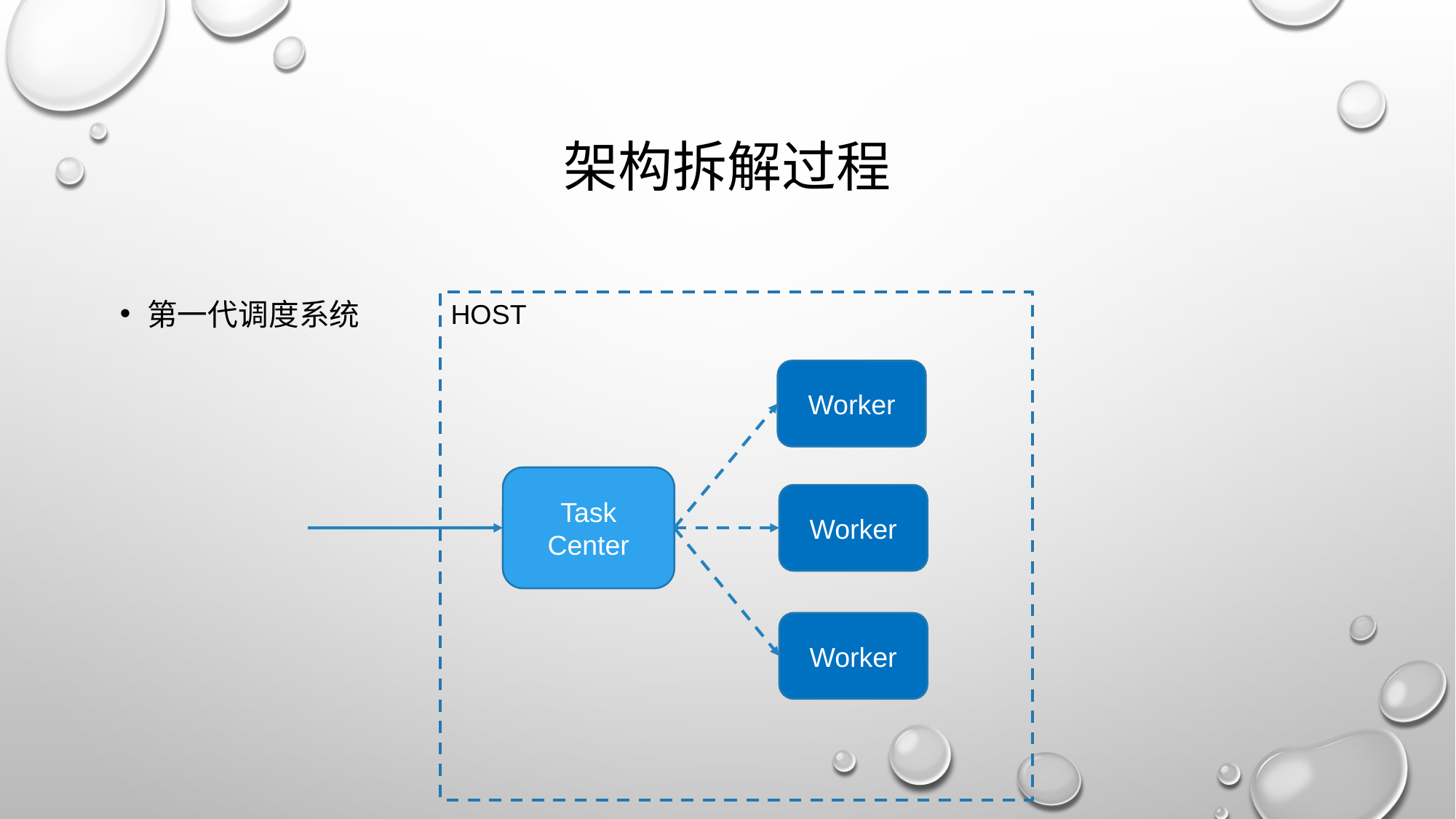

# 架构拆解过程
第一代调度系统

HOST
Worker
Task Center
Worker
Worker